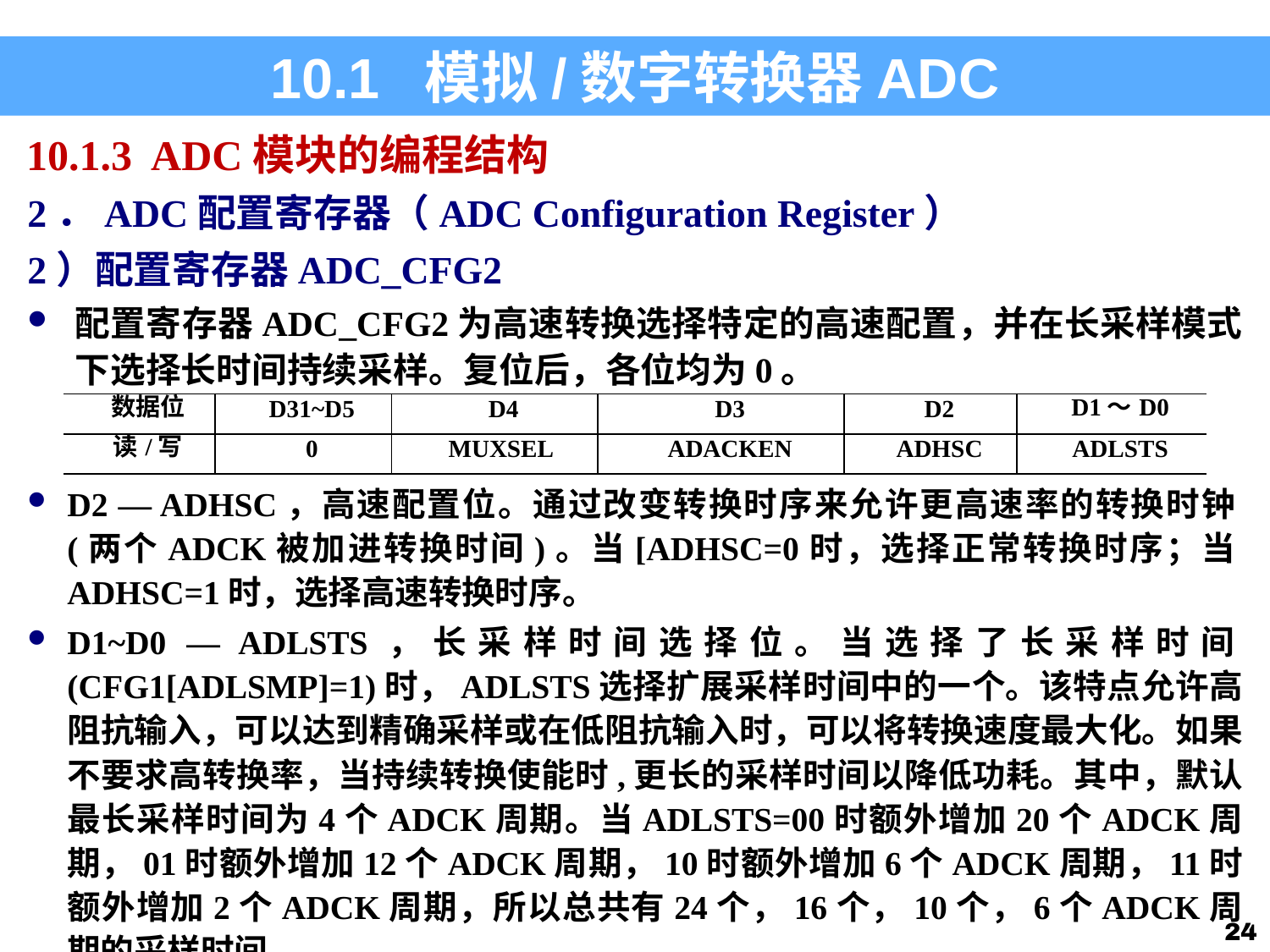

10.1  模拟/数字转换器ADC
10.1.3  ADC模块的编程结构
2．ADC配置寄存器（ADC Configuration Register）
2）配置寄存器ADC_CFG2
配置寄存器ADC_CFG2为高速转换选择特定的高速配置，并在长采样模式下选择长时间持续采样。复位后，各位均为0。
| 数据位 | D31~D5 | D4 | D3 | D2 | D1～D0 |
| --- | --- | --- | --- | --- | --- |
| 读/写 | 0 | MUXSEL | ADACKEN | ADHSC | ADLSTS |
D2 — ADHSC，高速配置位。通过改变转换时序来允许更高速率的转换时钟(两个ADCK被加进转换时间)。当[ADHSC=0时，选择正常转换时序；当ADHSC=1时，选择高速转换时序。
D1~D0 — ADLSTS，长采样时间选择位。当选择了长采样时间(CFG1[ADLSMP]=1)时，ADLSTS选择扩展采样时间中的一个。该特点允许高阻抗输入，可以达到精确采样或在低阻抗输入时，可以将转换速度最大化。如果不要求高转换率，当持续转换使能时,更长的采样时间以降低功耗。其中，默认最长采样时间为4个ADCK周期。当ADLSTS=00时额外增加20个ADCK周期，01时额外增加12个ADCK周期，10时额外增加6个ADCK周期，11时额外增加2个ADCK周期，所以总共有24个，16个，10个，6个ADCK周期的采样时间。
24